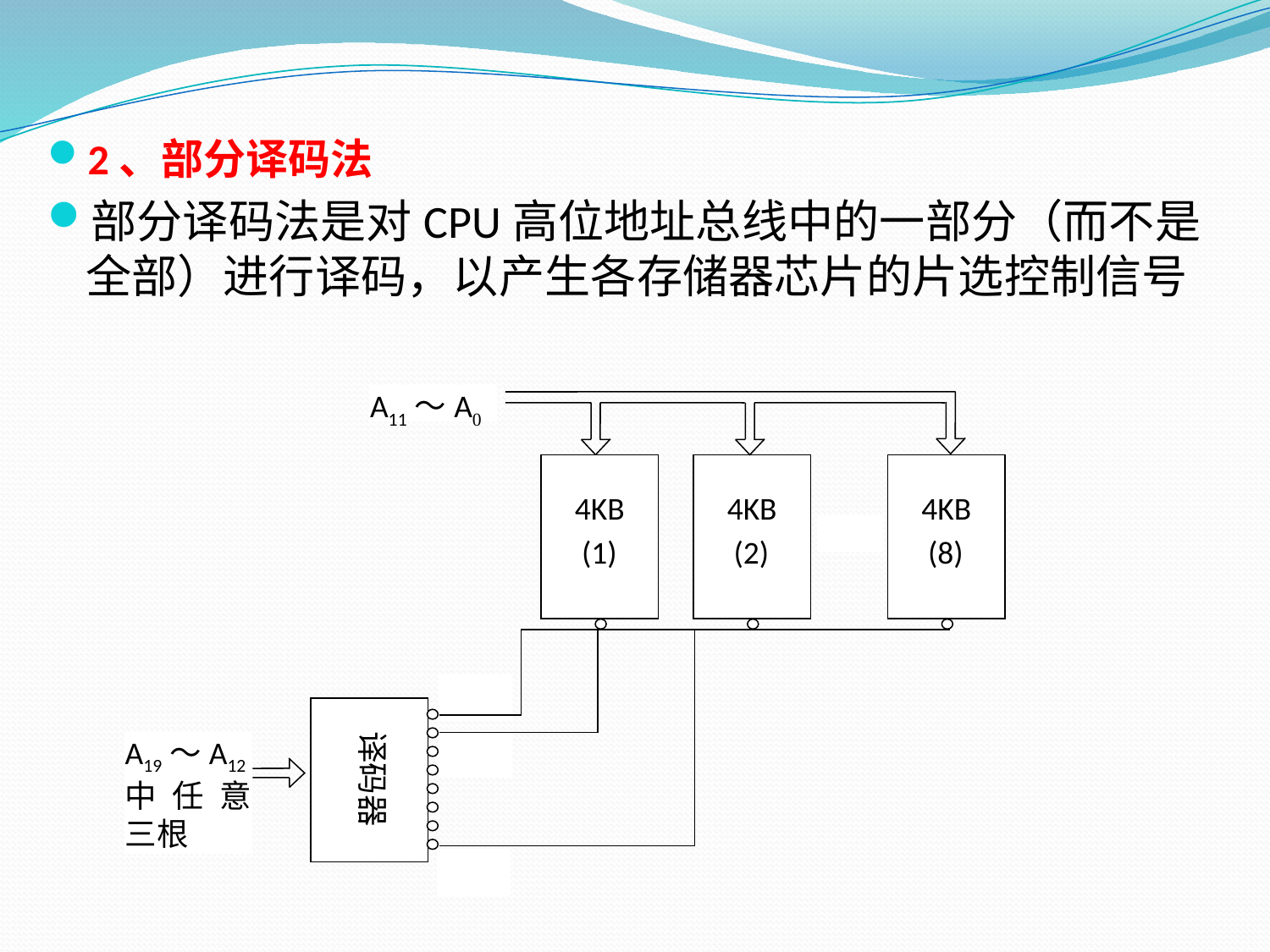

2、部分译码法
部分译码法是对CPU高位地址总线中的一部分（而不是全部）进行译码，以产生各存储器芯片的片选控制信号
A11～A0

4KB

(1)

4KB

(2)

4KB

(8)

译码器

A19～A12
中任意三根